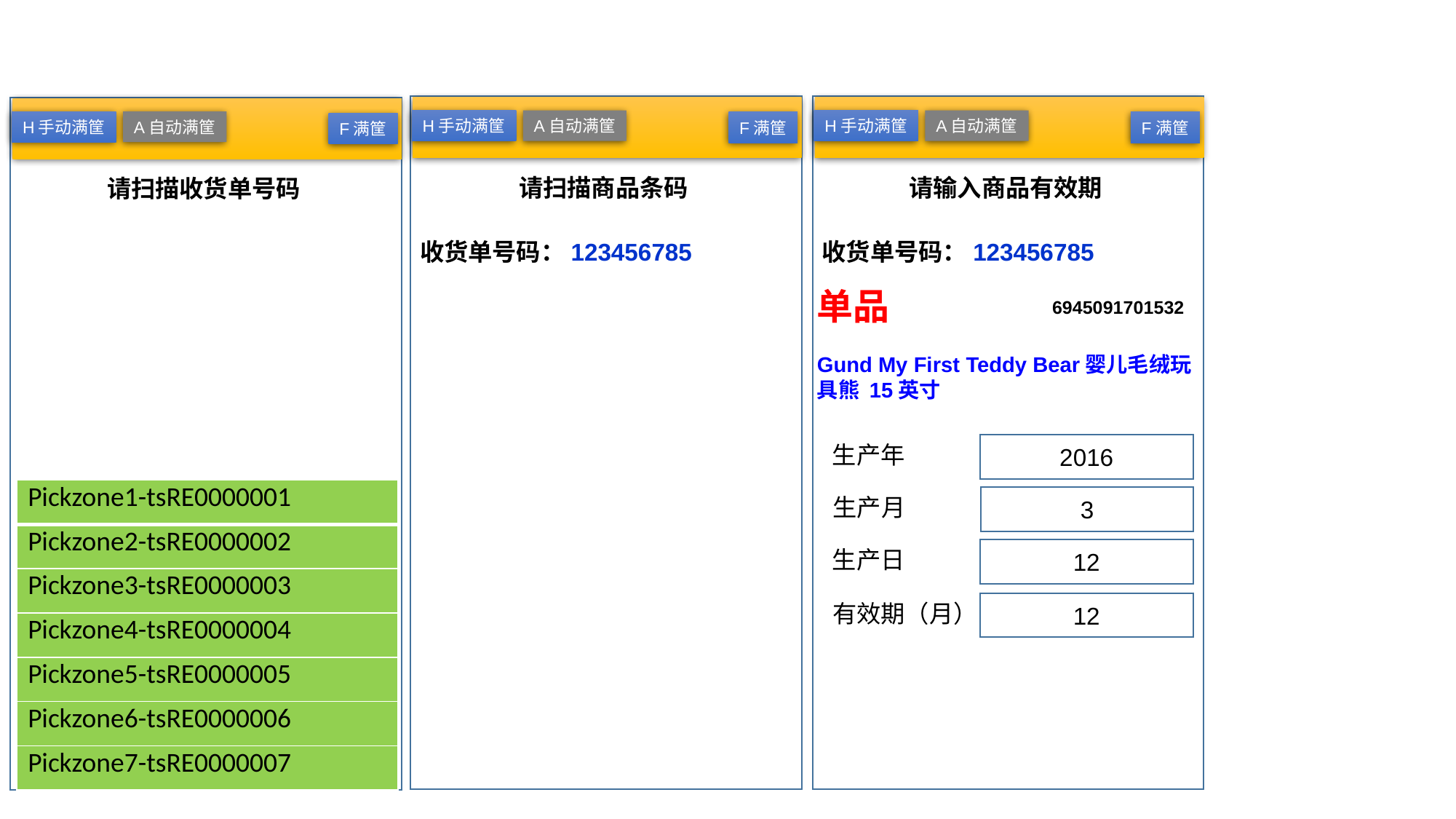

#

H手动满筐
A自动满筐
H手动满筐
A自动满筐
H手动满筐
A自动满筐
F满筐
F满筐
F满筐
请扫描商品条码
请输入商品有效期
请扫描收货单号码
收货单号码：123456785
收货单号码：123456785
单品
6945091701532
Gund My First Teddy Bear婴儿毛绒玩具熊 15英寸
生产年
2016
| Pickzone1-tsRE0000001 |
| --- |
| Pickzone2-tsRE0000002 |
| Pickzone3-tsRE0000003 |
| Pickzone4-tsRE0000004 |
| Pickzone5-tsRE0000005 |
| Pickzone6-tsRE0000006 |
| Pickzone7-tsRE0000007 |
生产月
3
生产日
12
有效期（月）
12